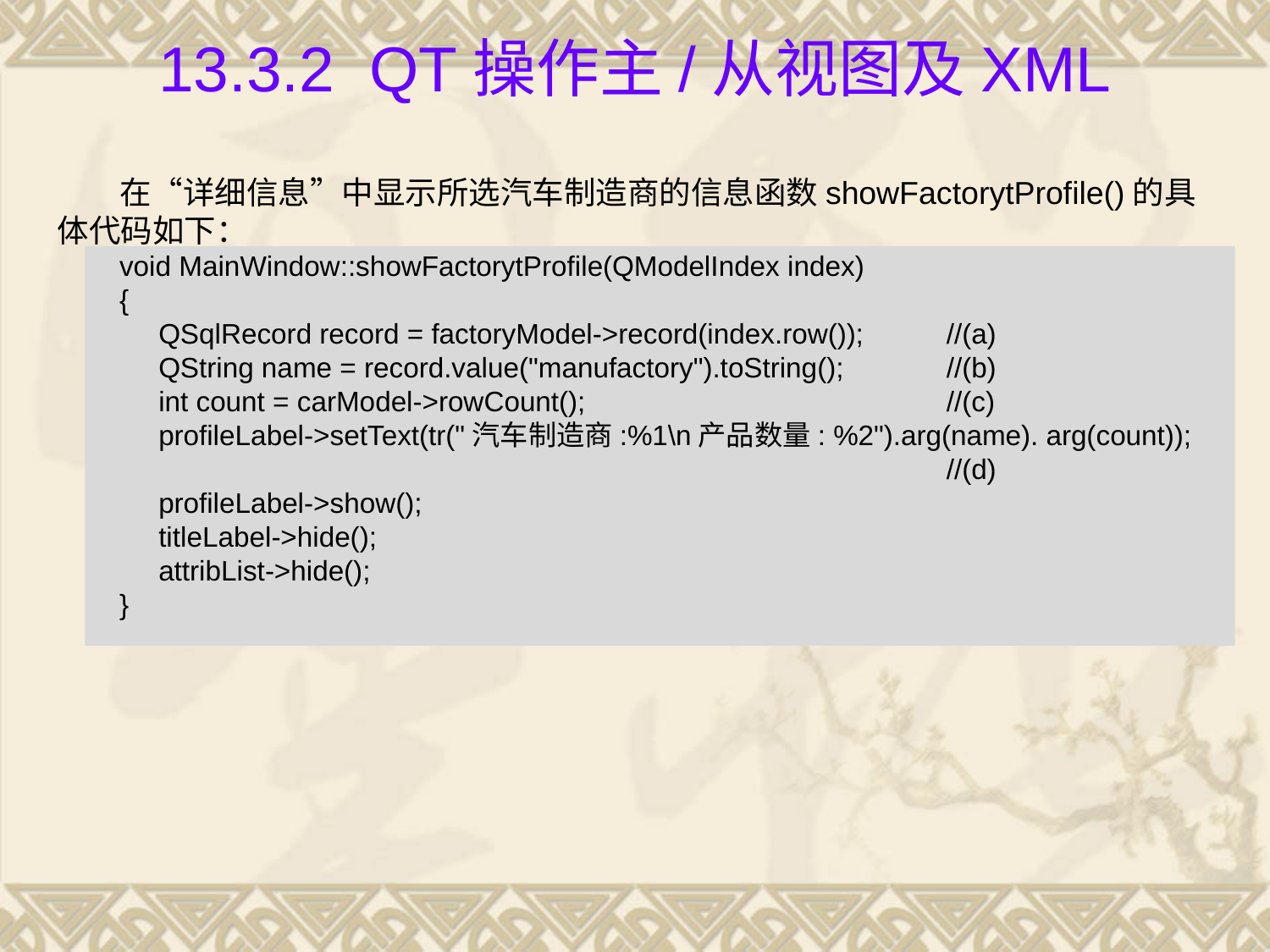

# 13.3.2  Qt操作主/从视图及XML
在“详细信息”中显示所选汽车制造商的信息函数showFactorytProfile()的具体代码如下：
void MainWindow::showFactorytProfile(QModelIndex index)
{
     QSqlRecord record = factoryModel->record(index.row());	//(a)
     QString name = record.value("manufactory").toString();	//(b)
     int count = carModel->rowCount();			//(c)
     profileLabel->setText(tr("汽车制造商:%1\n产品数量: %2").arg(name). arg(count));								//(d)
     profileLabel->show();
     titleLabel->hide();
     attribList->hide();
}